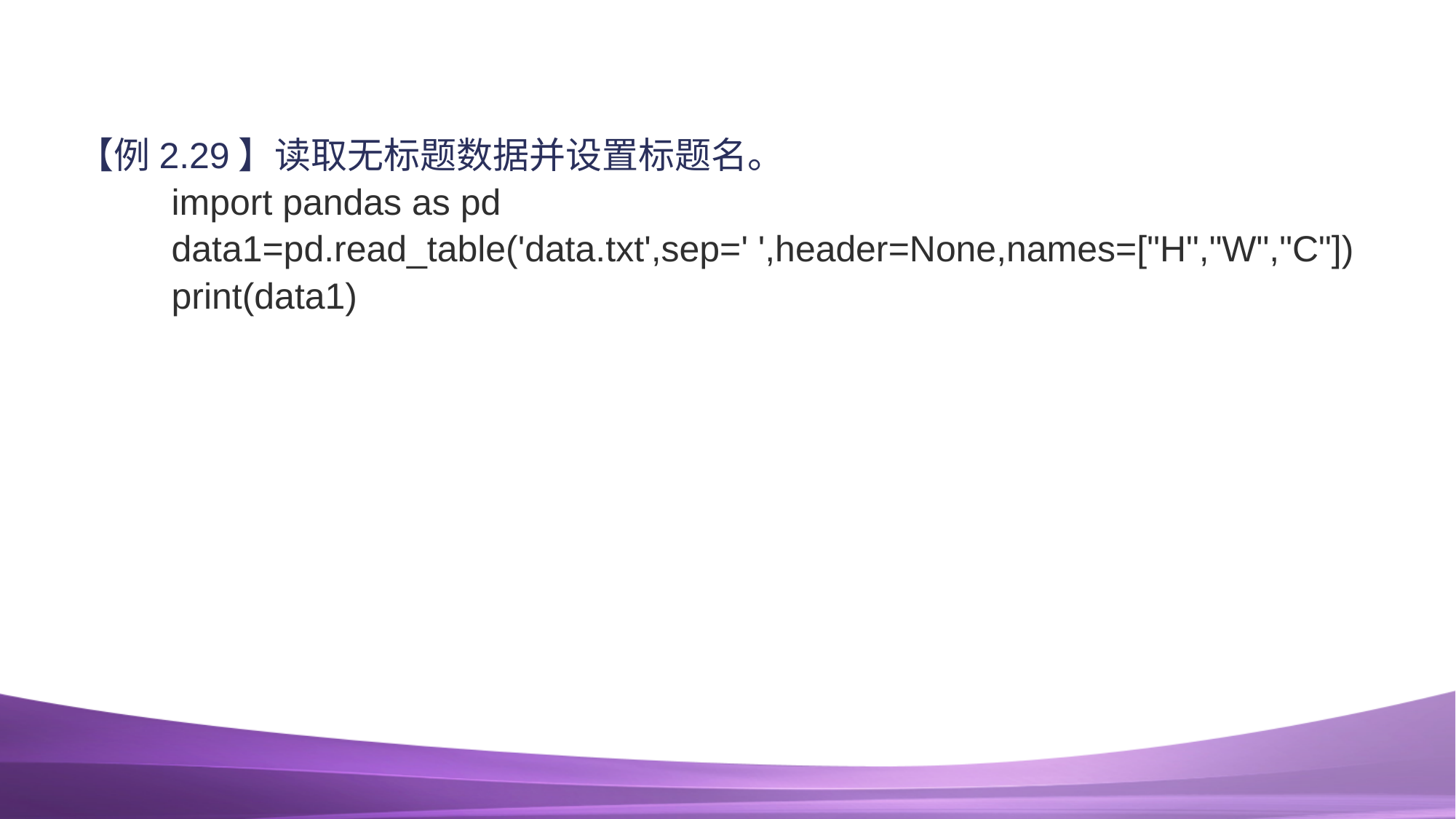

#
【例2.29】读取无标题数据并设置标题名。
import pandas as pd
data1=pd.read_table('data.txt',sep=' ',header=None,names=["H","W","C"])
print(data1)